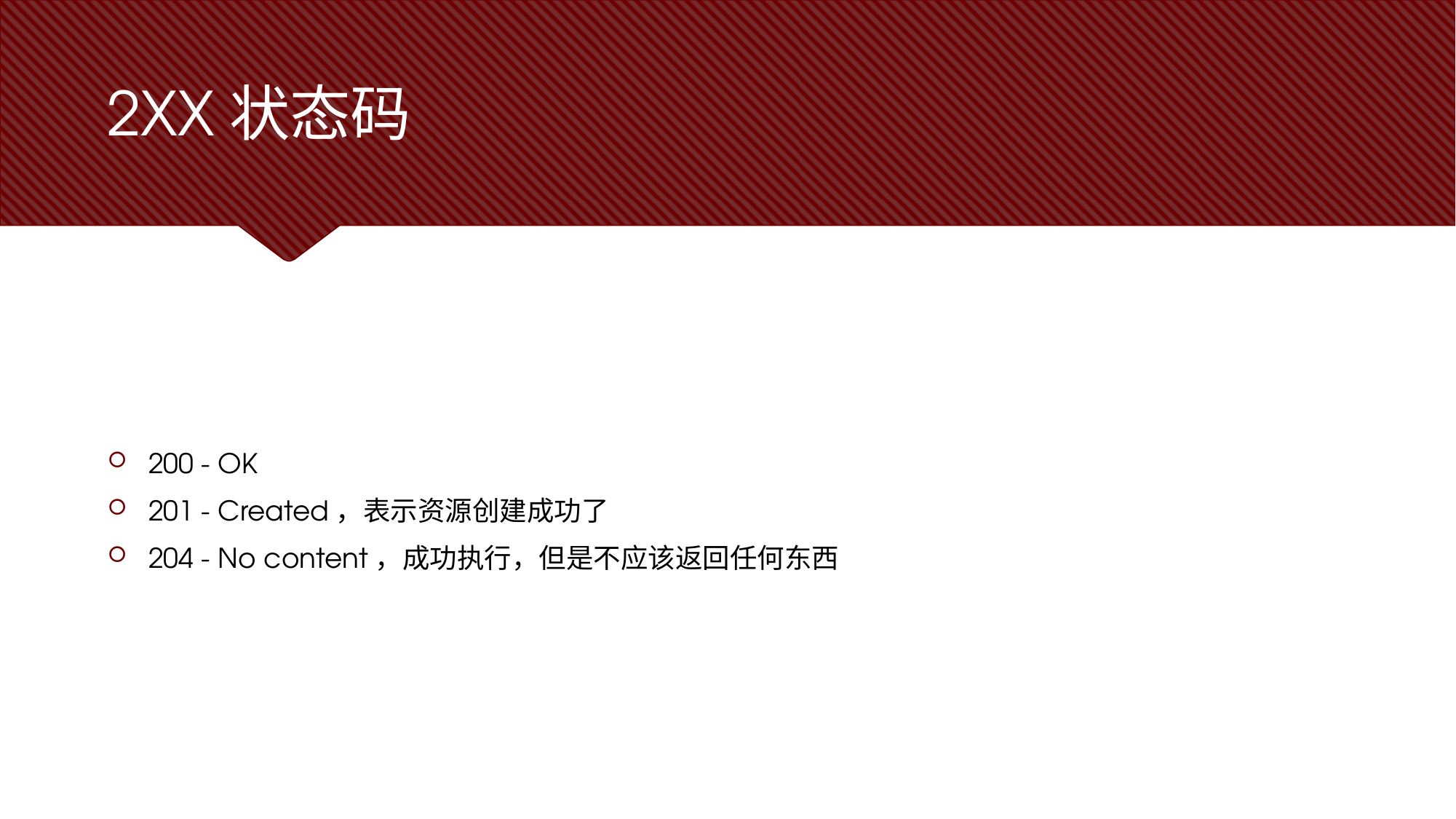

# 2XX状态码
200 - OK
201 - Created，表示资源创建成功了
204 - No content，成功执行，但是不应该返回任何东西